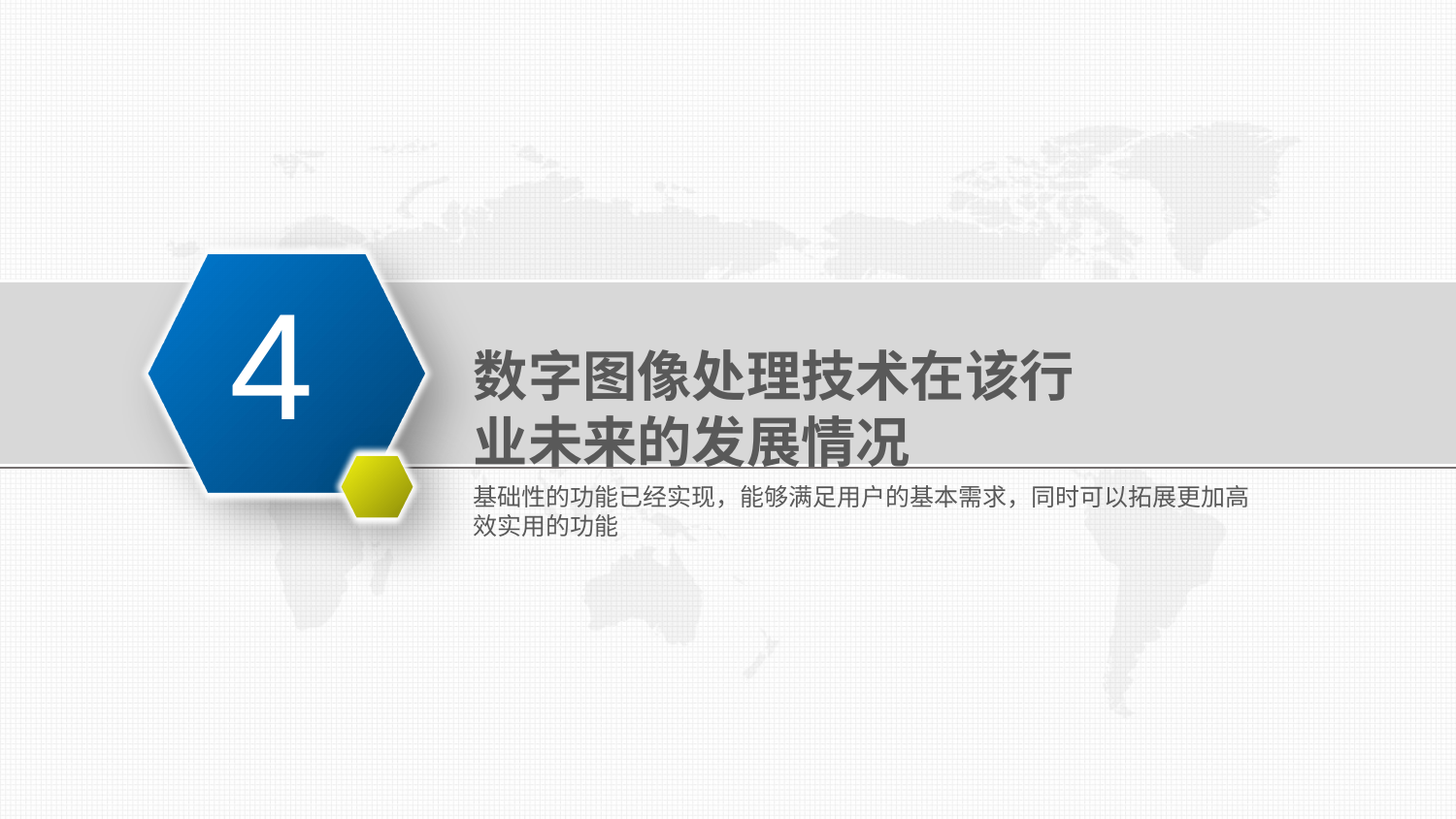

4

数字图像处理技术在该行业未来的发展情况

基础性的功能已经实现，能够满足用户的基本需求，同时可以拓展更加高效实用的功能